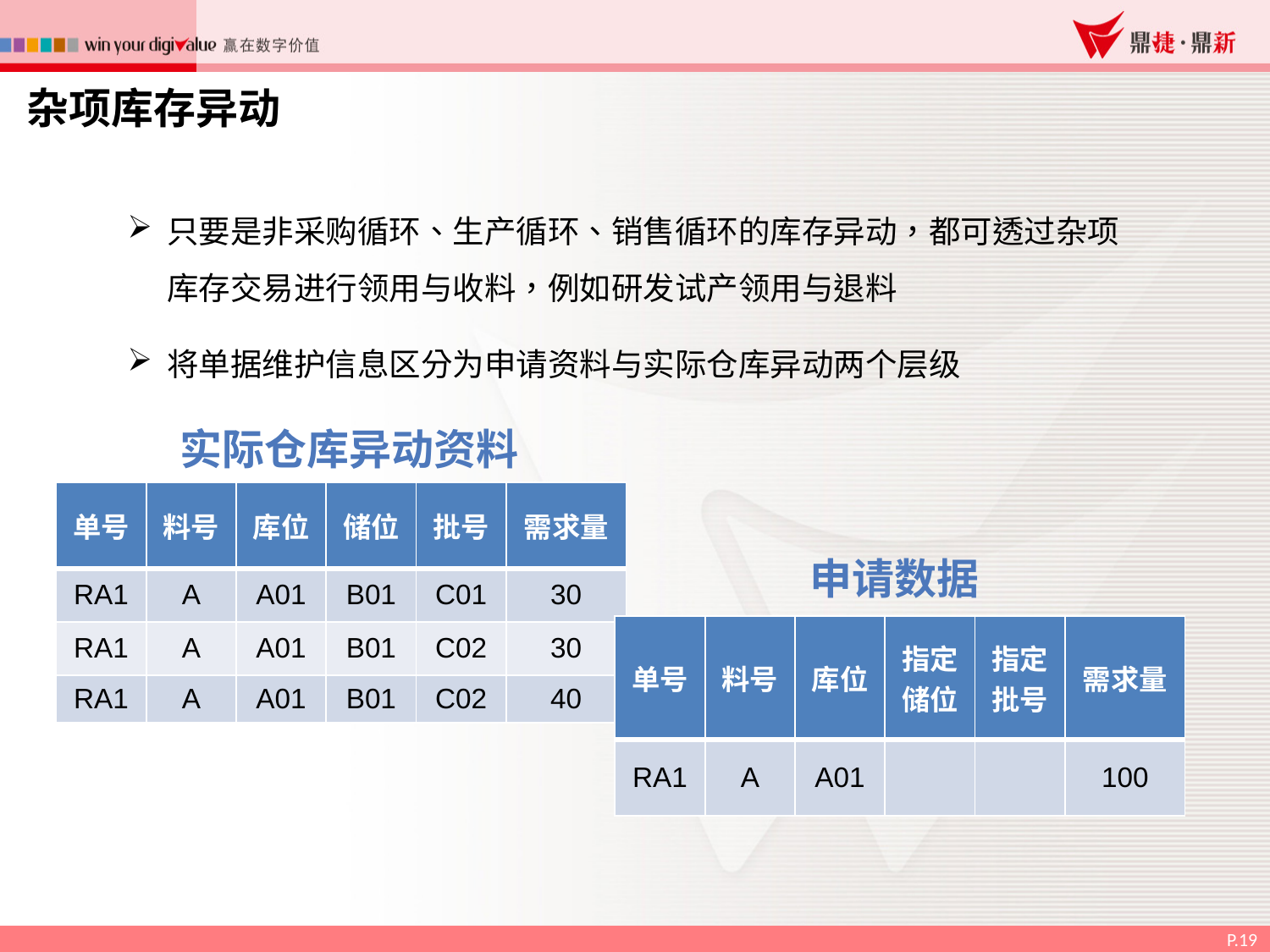

杂项库存异动
只要是非采购循环、生产循环、销售循环的库存异动，都可透过杂项库存交易进行领用与收料，例如研发试产领用与退料
将单据维护信息区分为申请资料与实际仓库异动两个层级
实际仓库异动资料
| 单号 | 料号 | 库位 | 储位 | 批号 | 需求量 |
| --- | --- | --- | --- | --- | --- |
| RA1 | A | A01 | B01 | C01 | 30 |
| RA1 | A | A01 | B01 | C02 | 30 |
| RA1 | A | A01 | B01 | C02 | 40 |
申请数据
| 单号 | 料号 | 库位 | 指定储位 | 指定批号 | 需求量 |
| --- | --- | --- | --- | --- | --- |
| RA1 | A | A01 |  |  | 100 |